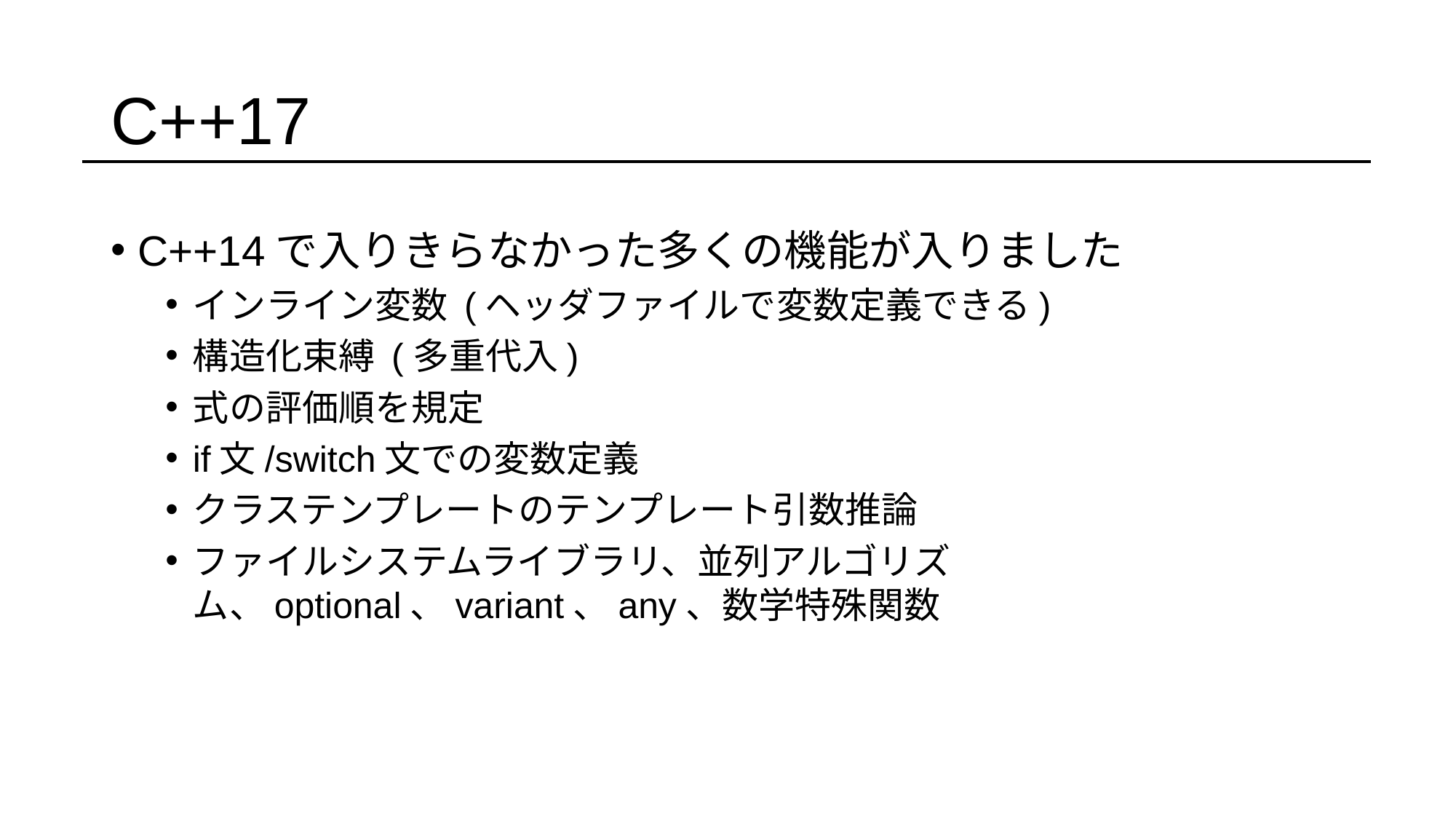

# C++17
C++14で入りきらなかった多くの機能が入りました
インライン変数 (ヘッダファイルで変数定義できる)
構造化束縛 (多重代入)
式の評価順を規定
if文/switch文での変数定義
クラステンプレートのテンプレート引数推論
ファイルシステムライブラリ、並列アルゴリズム、optional、variant、any、数学特殊関数